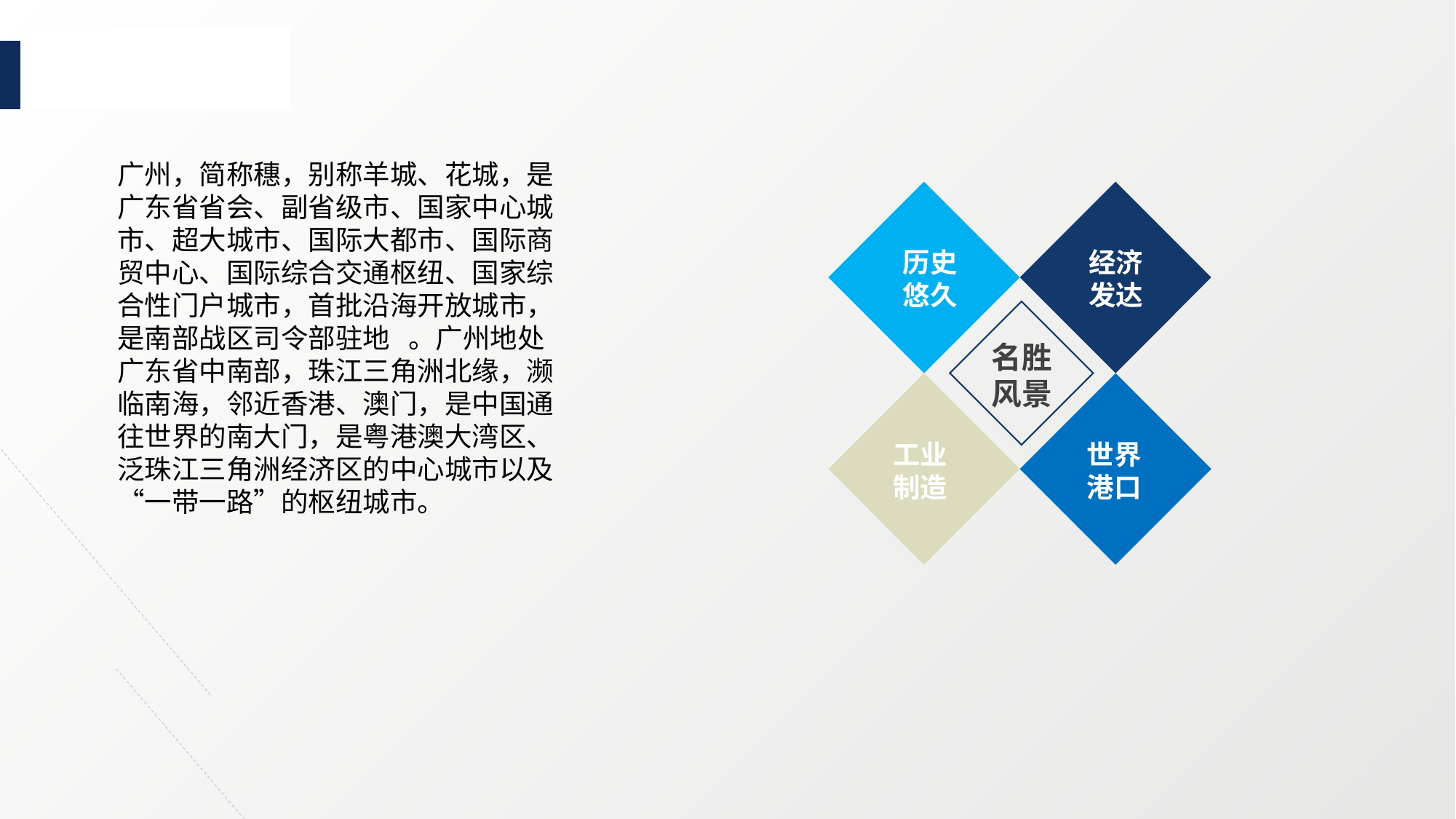

广州，简称穗，别称羊城、花城，是广东省省会、副省级市、国家中心城市、超大城市、国际大都市、国际商贸中心、国际综合交通枢纽、国家综合性门户城市，首批沿海开放城市，是南部战区司令部驻地   。广州地处广东省中南部，珠江三角洲北缘，濒临南海，邻近香港、澳门，是中国通往世界的南大门，是粤港澳大湾区、泛珠江三角洲经济区的中心城市以及“一带一路”的枢纽城市。

经济发达
历史悠久

名胜风景
工业制造
世界港口